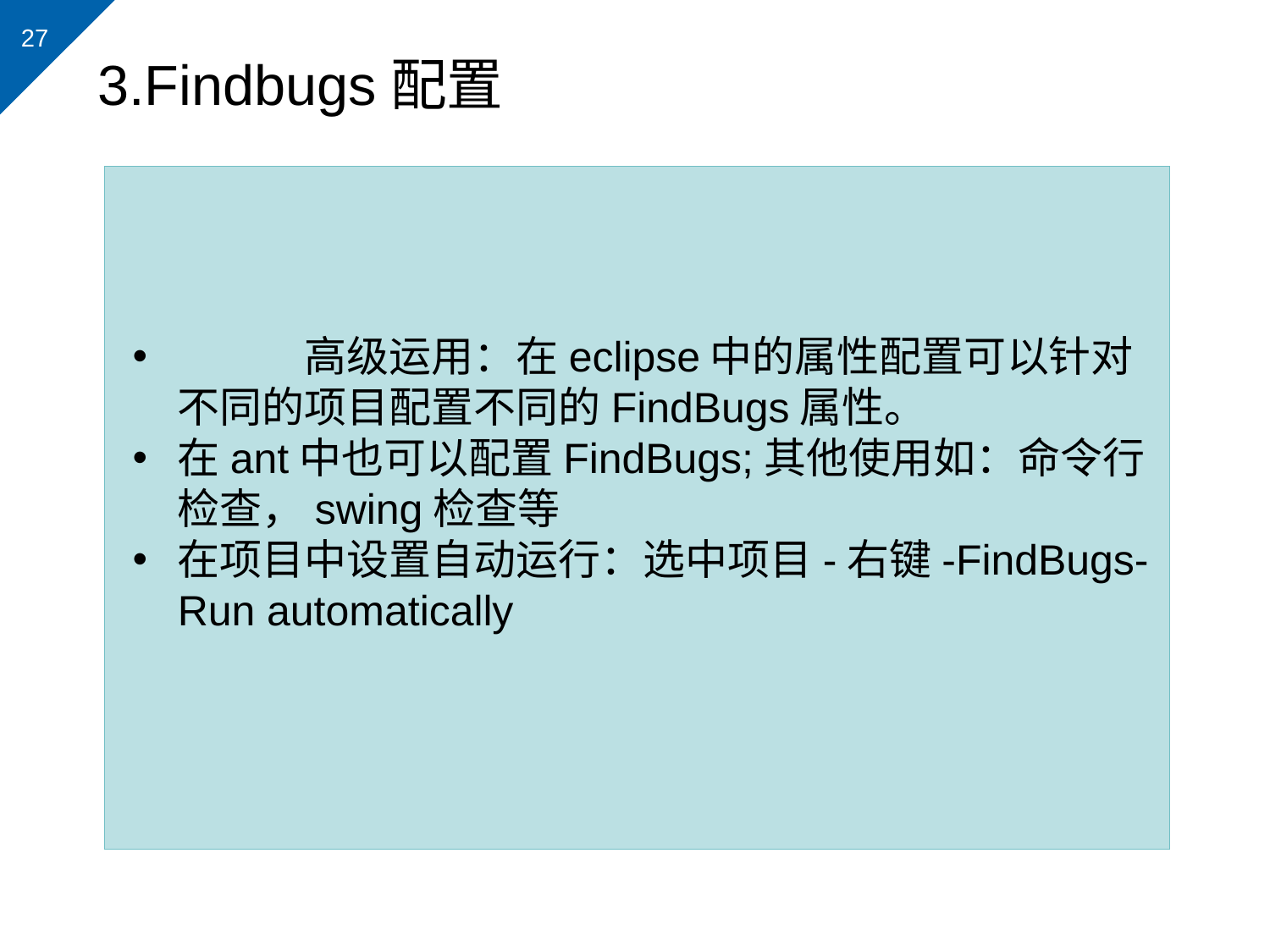

3.Findbugs配置
	高级运用：在eclipse中的属性配置可以针对不同的项目配置不同的FindBugs属性。
在ant中也可以配置FindBugs;其他使用如：命令行检查，swing检查等
在项目中设置自动运行：选中项目-右键-FindBugs-Run automatically